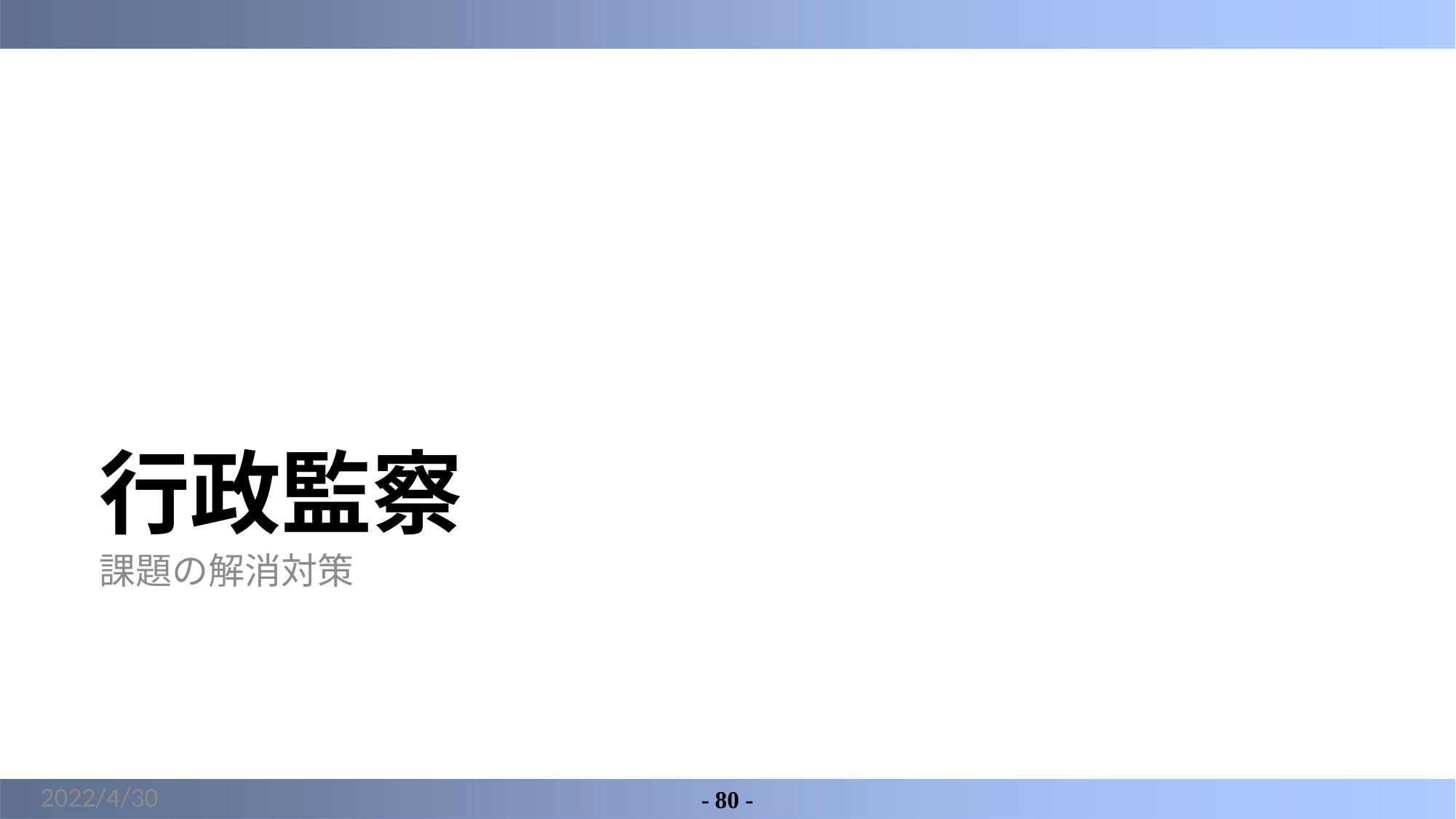

# 行政監察
課題の解消対策
2022/4/30
- 80 -